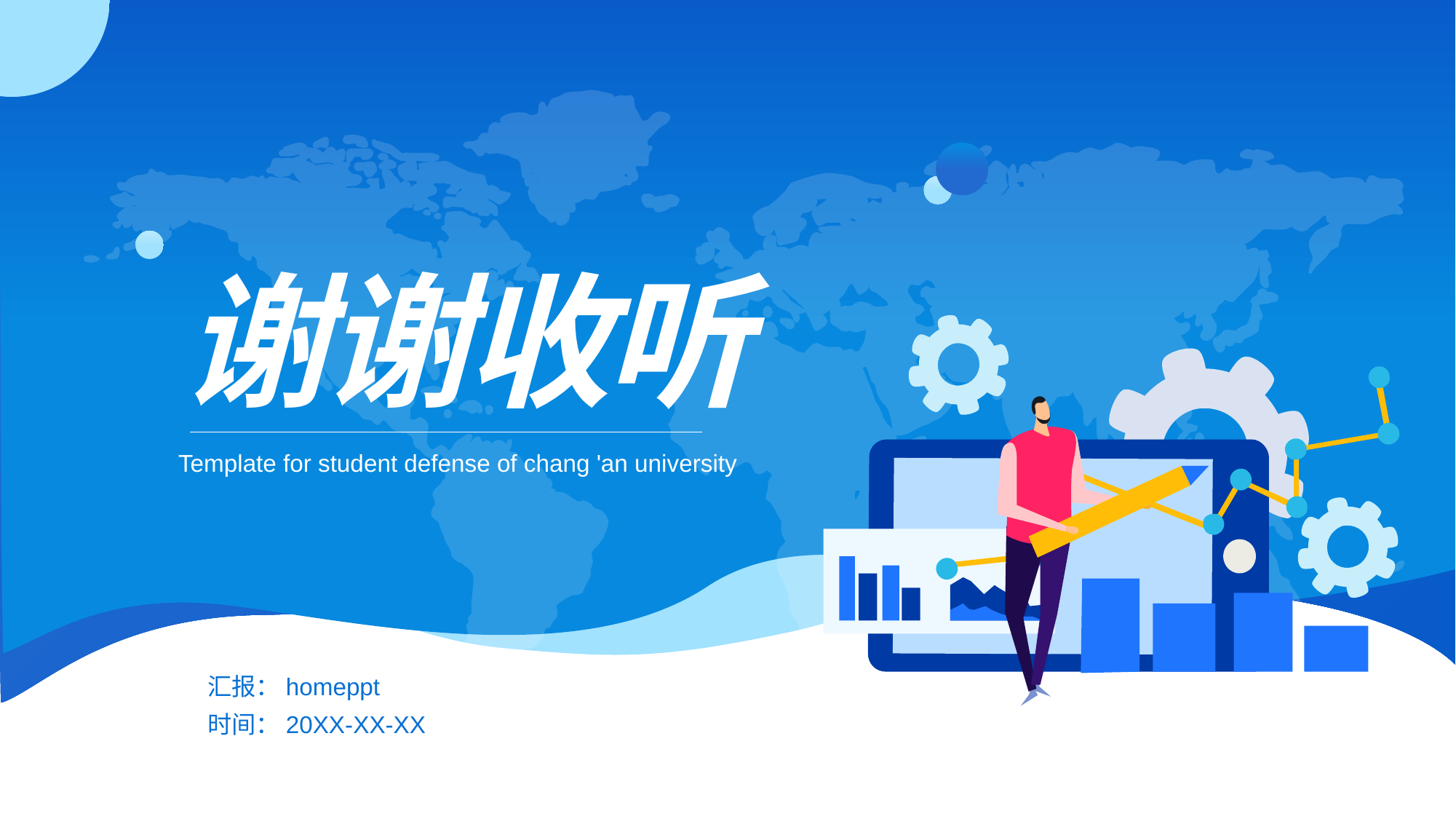

谢谢收听

Template for student defense of chang 'an university
汇报：homeppt
时间：20XX-XX-XX